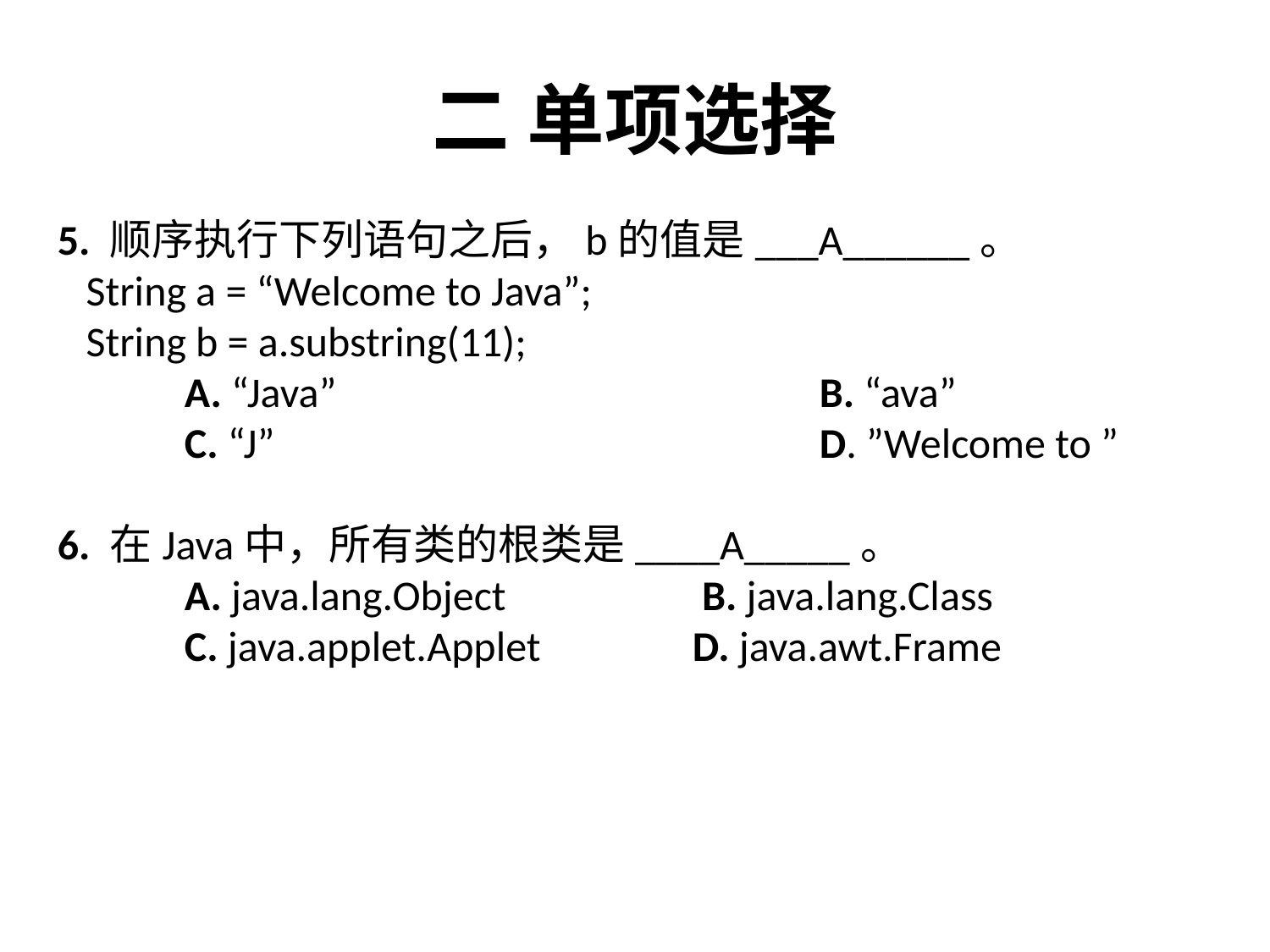

# 二 单项选择
5. 顺序执行下列语句之后，b的值是___A______。
   String a = “Welcome to Java”;
   String b = a.substring(11);
	A. “Java”				B. “ava”
	C. “J”					D. ”Welcome to ”

6. 在Java中，所有类的根类是____A_____。
	A. java.lang.Object   		 B. java.lang.Class
 	C. java.applet.Applet	     	D. java.awt.Frame